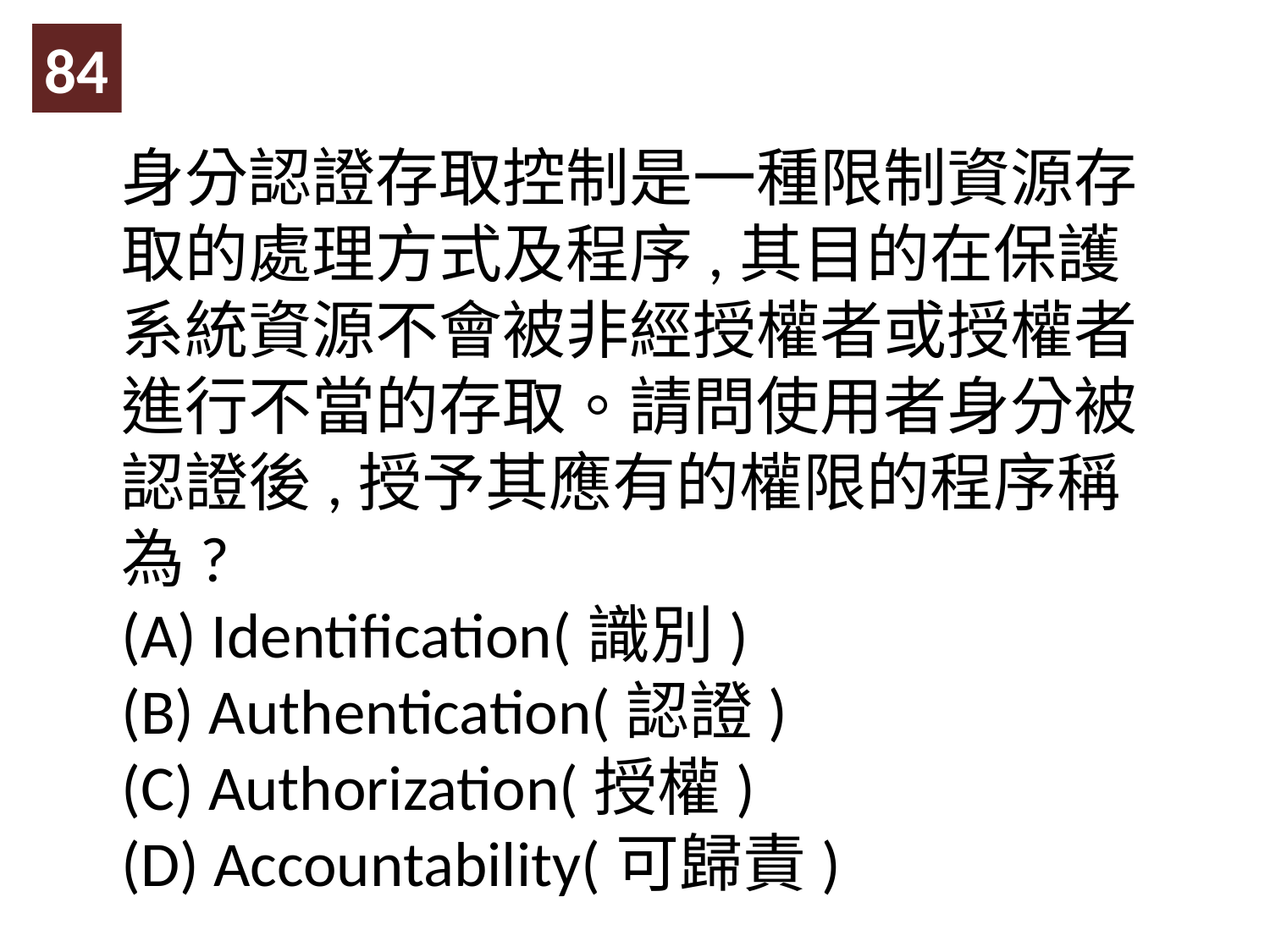

84
身分認證存取控制是一種限制資源存取的處理方式及程序,其目的在保護系統資源不會被非經授權者或授權者進行不當的存取。請問使用者身分被認證後,授予其應有的權限的程序稱為?
(A) Identification(識別)
(B) Authentication(認證)
(C) Authorization(授權)
(D) Accountability(可歸責)